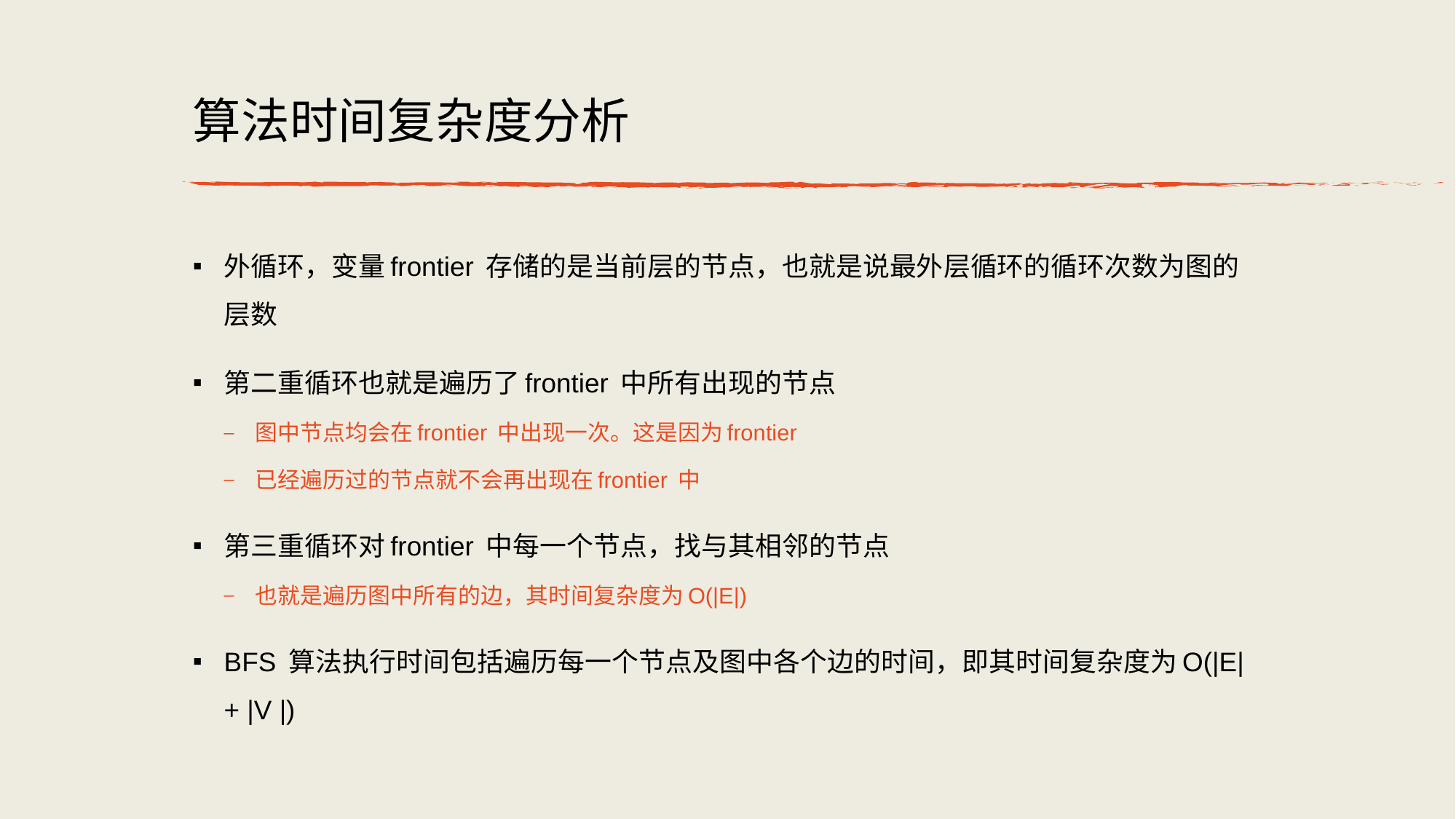

# 算法时间复杂度分析
外循环，变量frontier 存储的是当前层的节点，也就是说最外层循环的循环次数为图的层数
第⼆重循环也就是遍历了frontier 中所有出现的节点
图中节点均会在frontier 中出现⼀次。这是因为frontier
已经遍历过的节点就不会再出现在frontier 中
第三重循环对frontier 中每⼀个节点，找与其相邻的节点
也就是遍历图中所有的边，其时间复杂度为O(|E|)
BFS 算法执⾏时间包括遍历每⼀个节点及图中各个边的时间，即其时间复杂度为O(|E| + |V |)